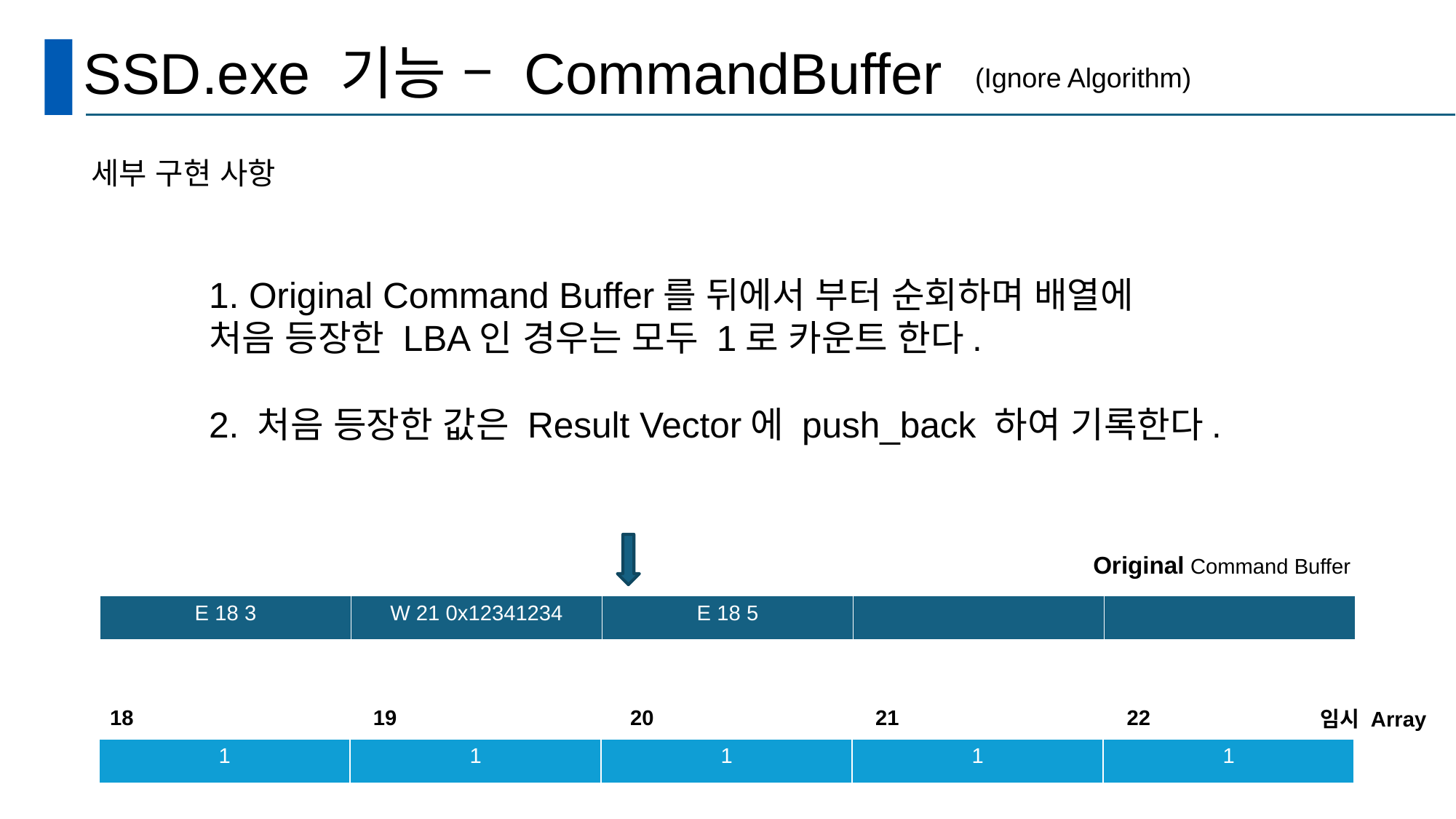

# SSD.exe 기능 – CommandBuffer
(Ignore Algorithm)
세부 구현 사항
1. Original Command Buffer를 뒤에서 부터 순회하며 배열에
처음 등장한 LBA인 경우는 모두 1로 카운트 한다.
2. 처음 등장한 값은 Result Vector에 push_back 하여 기록한다.

Original Command Buffer
| E 18 3 | W 21 0x12341234 | E 18 5 |  |  |
| --- | --- | --- | --- | --- |
18                                        19                                       20                                     21                                      22
임시 Array
| 1 | 1 | 1 | 1 | 1 |
| --- | --- | --- | --- | --- |